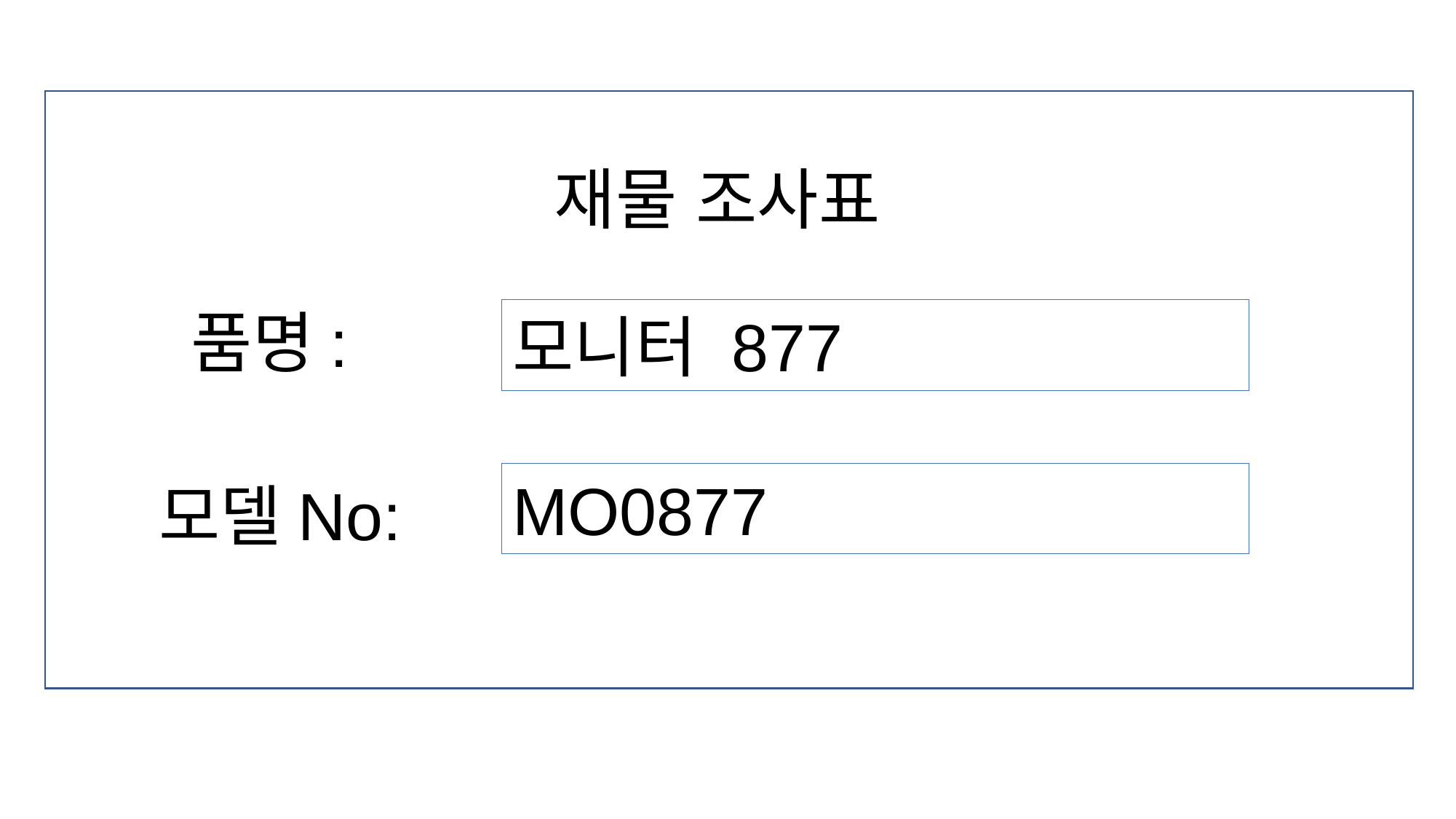

재물 조사표
품명:
모니터 877
MO0877
모델No: